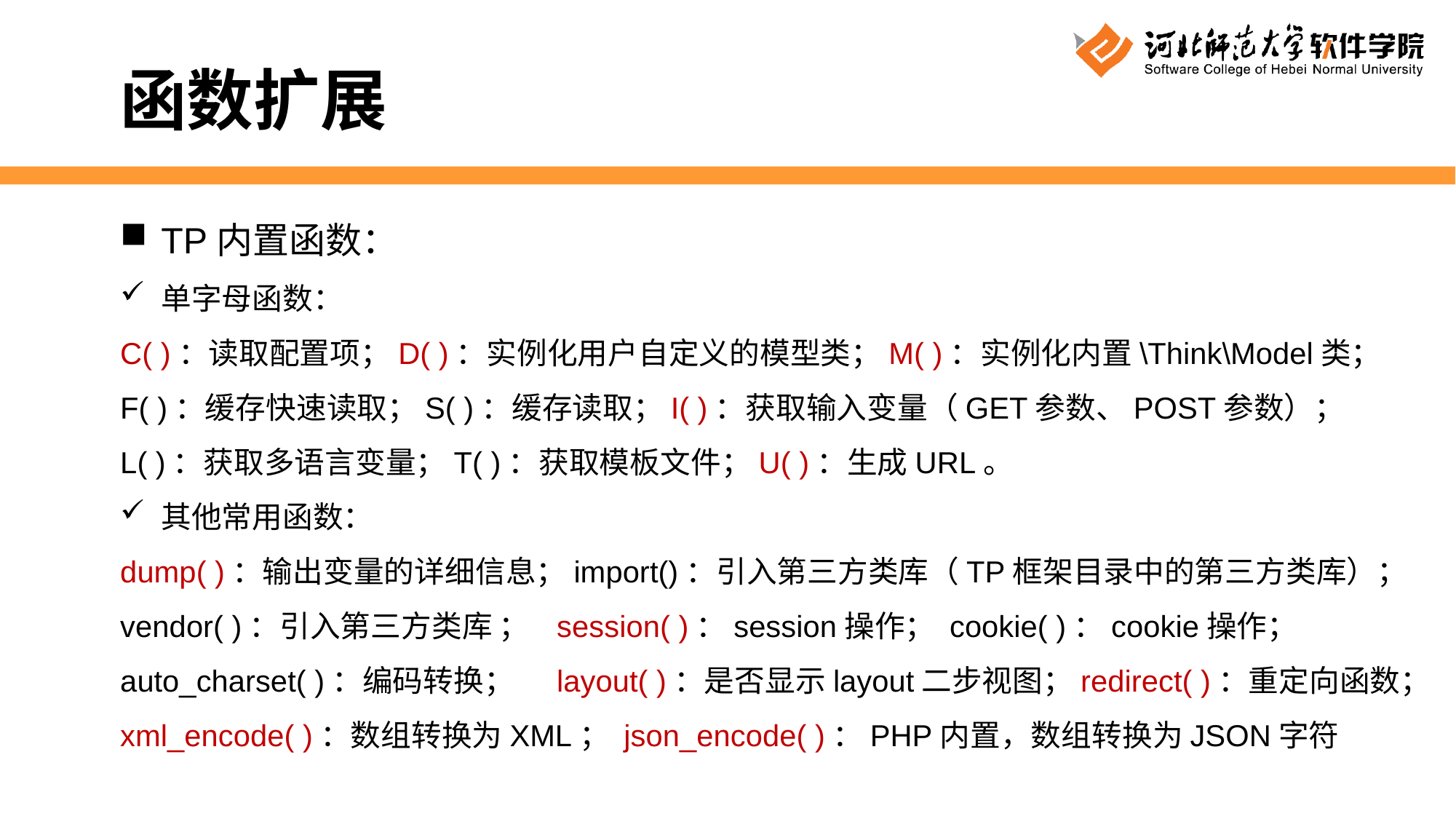

函数扩展
TP内置函数：
单字母函数：
C( )：读取配置项；D( )：实例化用户自定义的模型类；M( )：实例化内置\Think\Model类；
F( )：缓存快速读取；S( )：缓存读取；I( )：获取输入变量（GET参数、POST参数）；
L( )：获取多语言变量；T( )：获取模板文件；U( )：生成URL。
其他常用函数：
dump( )：输出变量的详细信息；import()：引入第三方类库（TP框架目录中的第三方类库）；
vendor( )：引入第三方类库 ；	session( )：session操作； cookie( )：cookie操作；
auto_charset( )：编码转换；	layout( )：是否显示layout二步视图；redirect( )：重定向函数；xml_encode( )：数组转换为XML； json_encode( )：PHP内置，数组转换为JSON字符